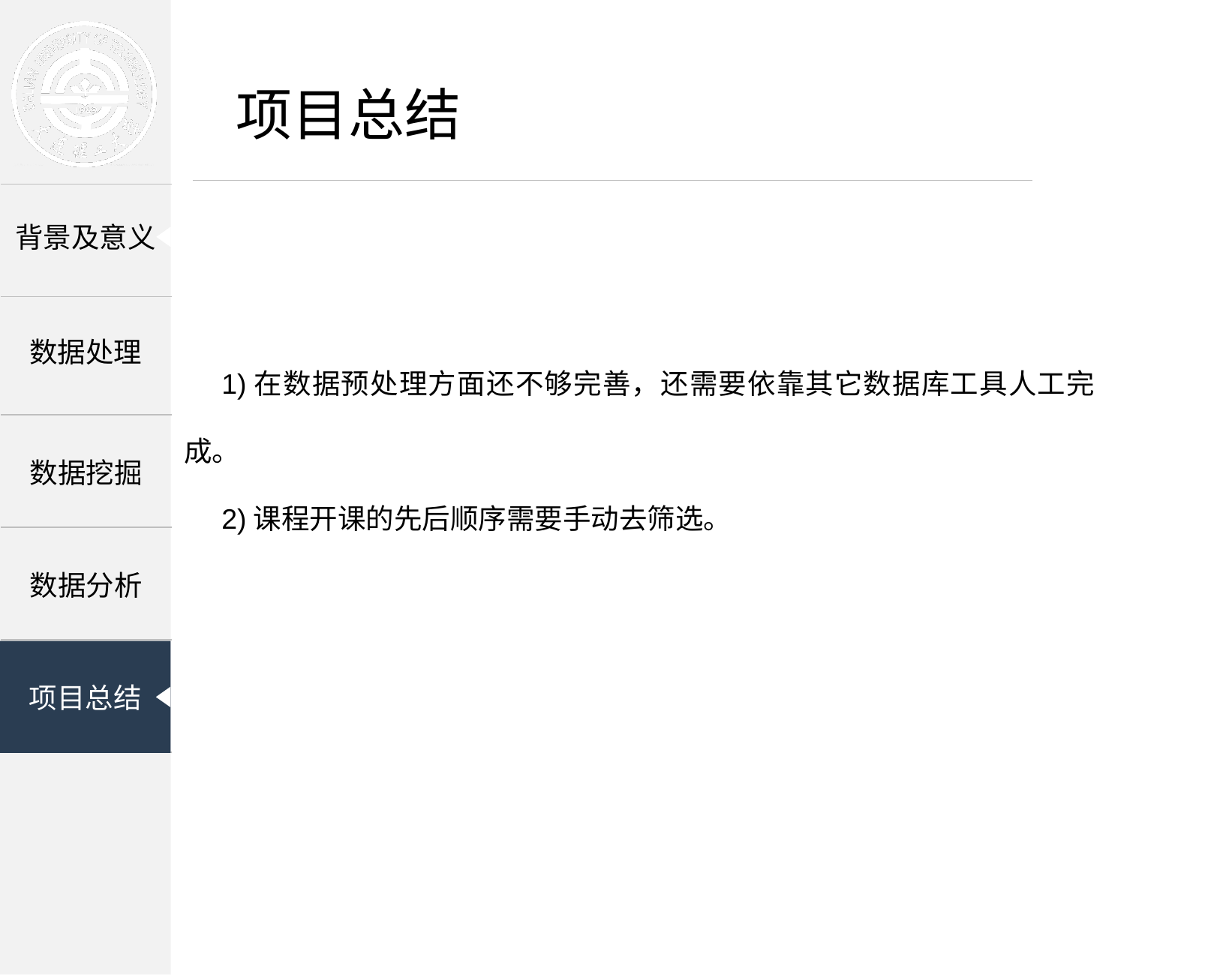

项目总结
1)在数据预处理方面还不够完善，还需要依靠其它数据库工具人工完成。
2)课程开课的先后顺序需要手动去筛选。